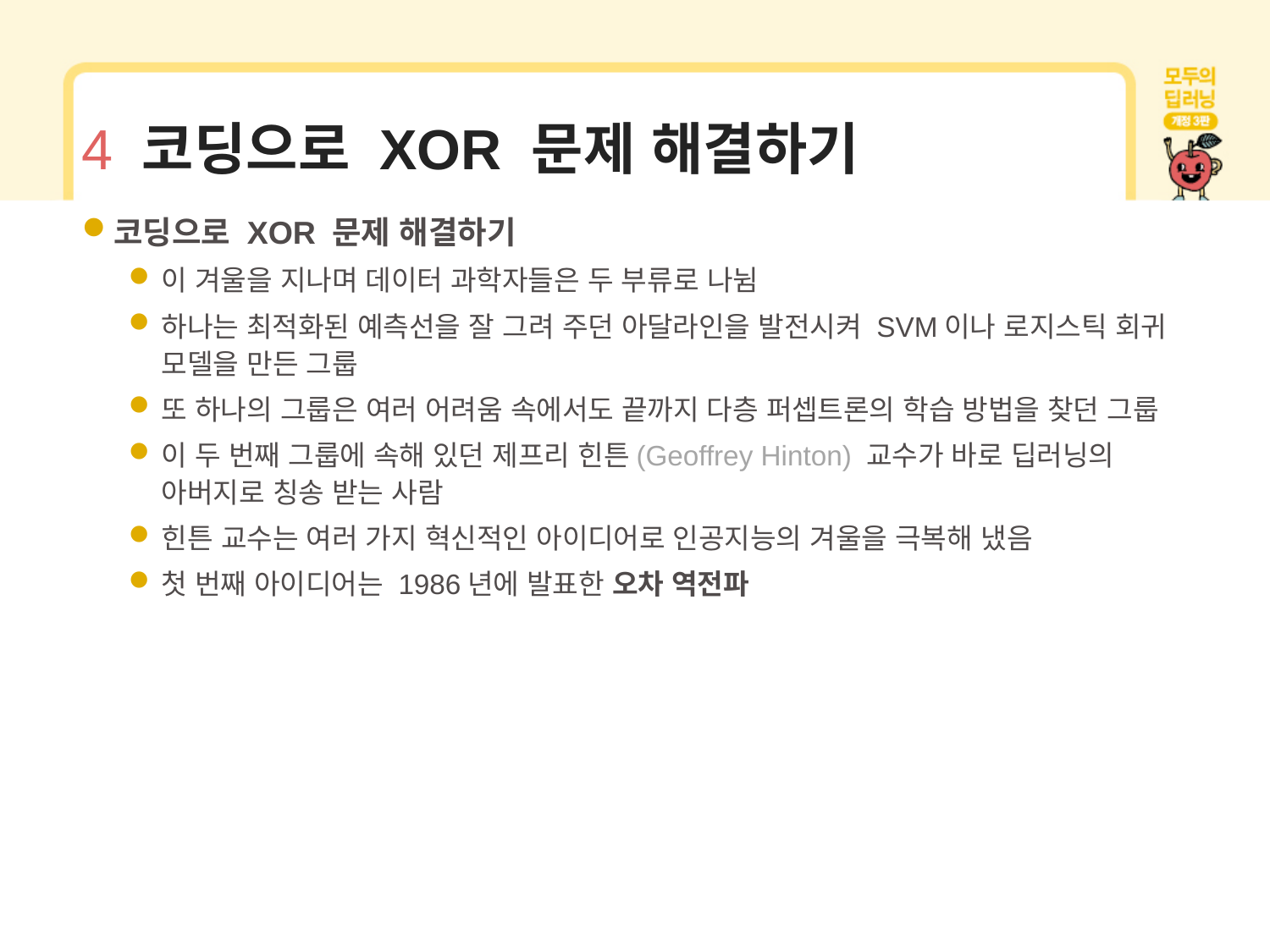

# 4 코딩으로 XOR 문제 해결하기
코딩으로 XOR 문제 해결하기
이 겨울을 지나며 데이터 과학자들은 두 부류로 나뉨
하나는 최적화된 예측선을 잘 그려 주던 아달라인을 발전시켜 SVM이나 로지스틱 회귀 모델을 만든 그룹
또 하나의 그룹은 여러 어려움 속에서도 끝까지 다층 퍼셉트론의 학습 방법을 찾던 그룹
이 두 번째 그룹에 속해 있던 제프리 힌튼(Geoffrey Hinton) 교수가 바로 딥러닝의 아버지로 칭송 받는 사람
힌튼 교수는 여러 가지 혁신적인 아이디어로 인공지능의 겨울을 극복해 냈음
첫 번째 아이디어는 1986년에 발표한 오차 역전파